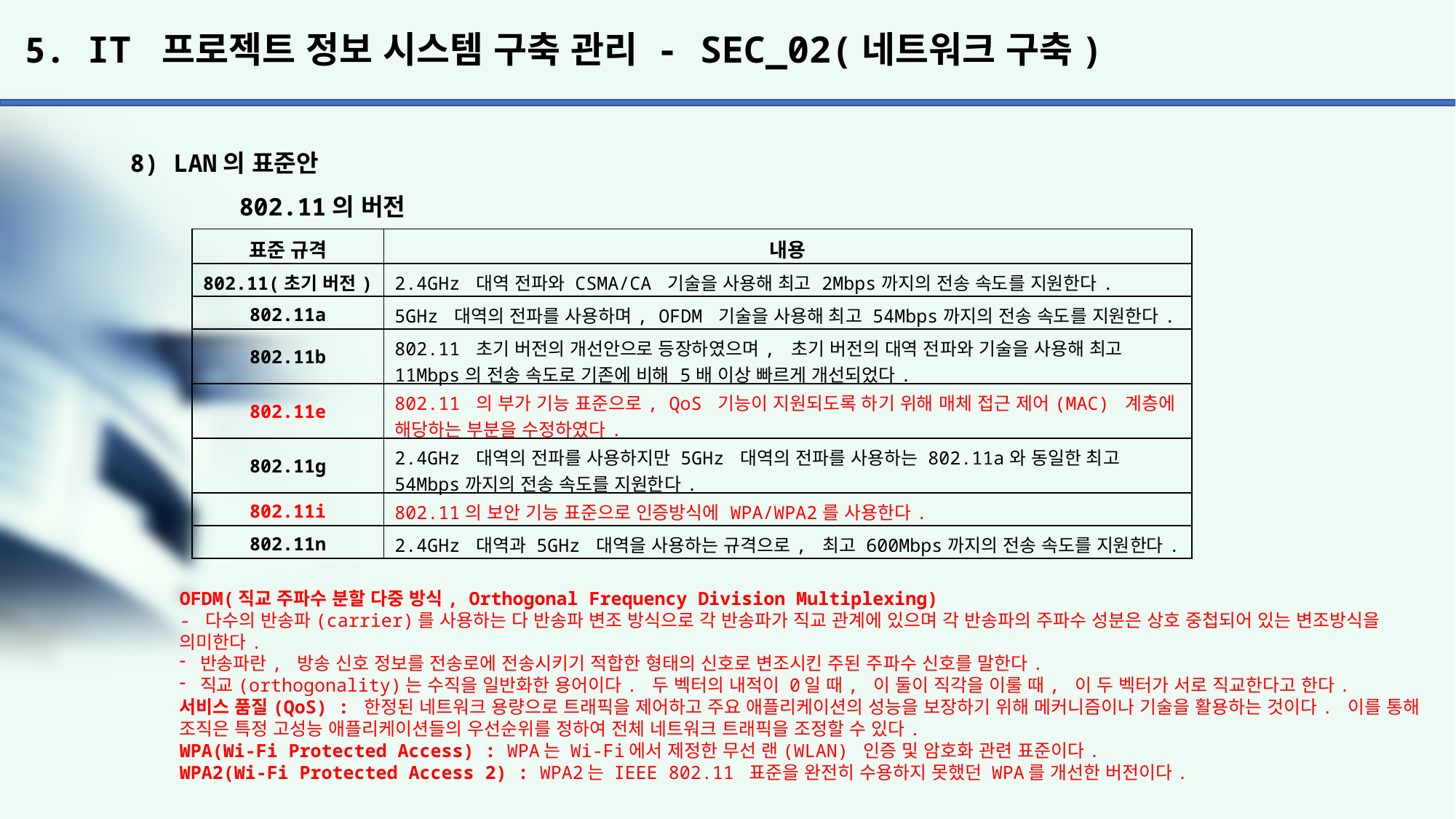

# 5. IT 프로젝트 정보 시스템 구축 관리 - SEC_02(네트워크 구축)
8) LAN의 표준안
	802.11의 버전

| 표준 규격 | 내용 |
| --- | --- |
| 802.11(초기 버전) | 2.4GHz 대역 전파와 CSMA/CA 기술을 사용해 최고 2Mbps까지의 전송 속도를 지원한다. |
| 802.11a | 5GHz 대역의 전파를 사용하며, OFDM 기술을 사용해 최고 54Mbps까지의 전송 속도를 지원한다. |
| 802.11b | 802.11 초기 버전의 개선안으로 등장하였으며, 초기 버전의 대역 전파와 기술을 사용해 최고 11Mbps의 전송 속도로 기존에 비해 5배 이상 빠르게 개선되었다. |
| 802.11e | 802.11 의 부가 기능 표준으로, QoS 기능이 지원되도록 하기 위해 매체 접근 제어(MAC) 계층에 해당하는 부분을 수정하였다. |
| 802.11g | 2.4GHz 대역의 전파를 사용하지만 5GHz 대역의 전파를 사용하는 802.11a와 동일한 최고 54Mbps까지의 전송 속도를 지원한다. |
| 802.11i | 802.11의 보안 기능 표준으로 인증방식에 WPA/WPA2를 사용한다. |
| 802.11n | 2.4GHz 대역과 5GHz 대역을 사용하는 규격으로, 최고 600Mbps까지의 전송 속도를 지원한다. |
OFDM(직교 주파수 분할 다중 방식, Orthogonal Frequency Division Multiplexing)
- 다수의 반송파(carrier)를 사용하는 다 반송파 변조 방식으로 각 반송파가 직교 관계에 있으며 각 반송파의 주파수 성분은 상호 중첩되어 있는 변조방식을 의미한다.
반송파란, 방송 신호 정보를 전송로에 전송시키기 적합한 형태의 신호로 변조시킨 주된 주파수 신호를 말한다.
직교(orthogonality)는 수직을 일반화한 용어이다. 두 벡터의 내적이 0일 때, 이 둘이 직각을 이룰 때, 이 두 벡터가 서로 직교한다고 한다.
서비스 품질(QoS) : 한정된 네트워크 용량으로 트래픽을 제어하고 주요 애플리케이션의 성능을 보장하기 위해 메커니즘이나 기술을 활용하는 것이다. 이를 통해 조직은 특정 고성능 애플리케이션들의 우선순위를 정하여 전체 네트워크 트래픽을 조정할 수 있다.
WPA(Wi-Fi Protected Access) : WPA는 Wi-Fi에서 제정한 무선 랜(WLAN) 인증 및 암호화 관련 표준이다.
WPA2(Wi-Fi Protected Access 2) : WPA2는 IEEE 802.11 표준을 완전히 수용하지 못했던 WPA를 개선한 버전이다.